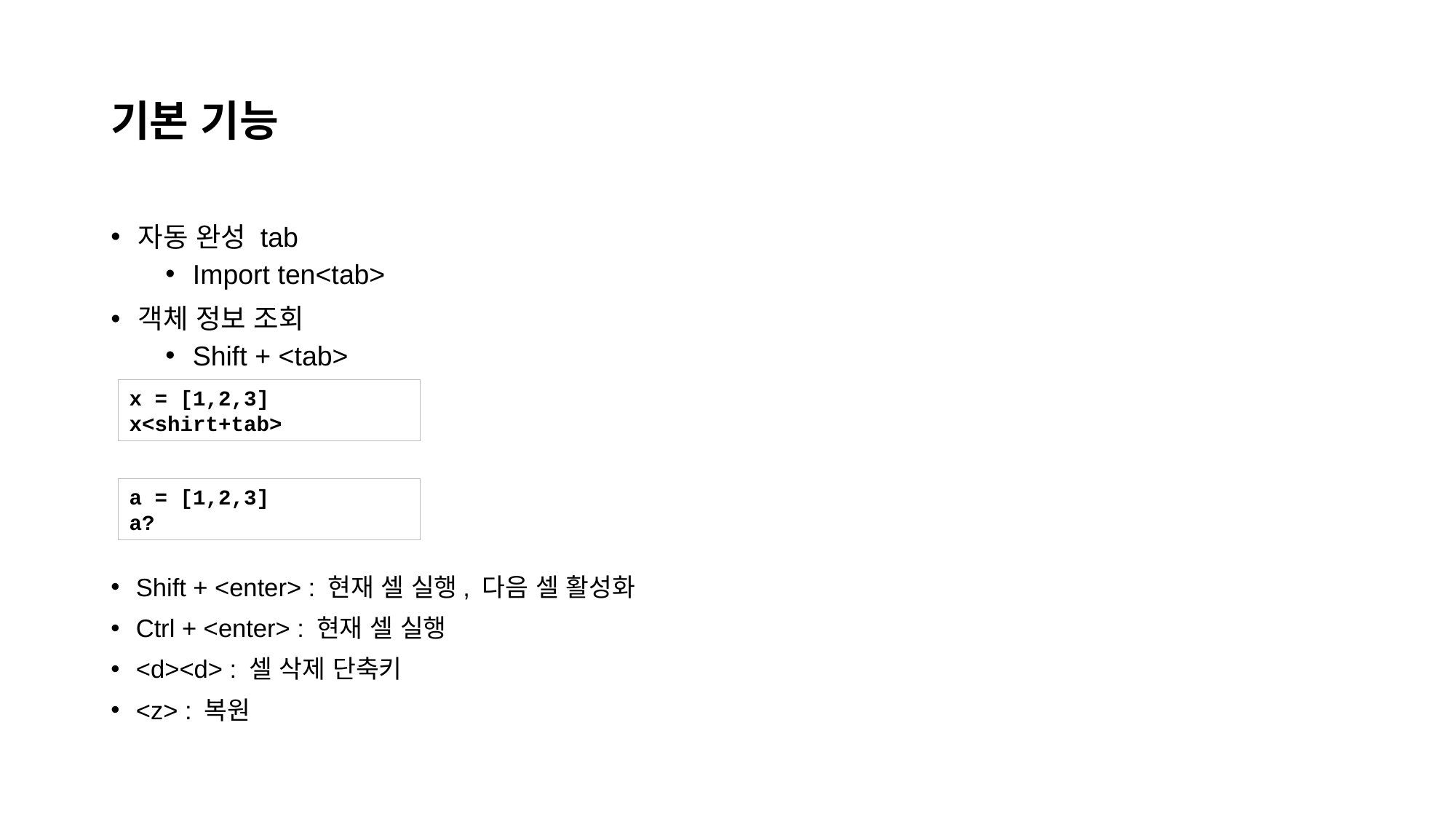

# 기본 기능
자동 완성 tab
Import ten<tab>
객체 정보 조회
Shift + <tab>

x = [1,2,3]
x<shirt+tab>
a = [1,2,3]
a?
Shift + <enter> : 현재 셀 실행, 다음 셀 활성화
Ctrl + <enter> : 현재 셀 실행
<d><d> : 셀 삭제 단축키
<z> : 복원